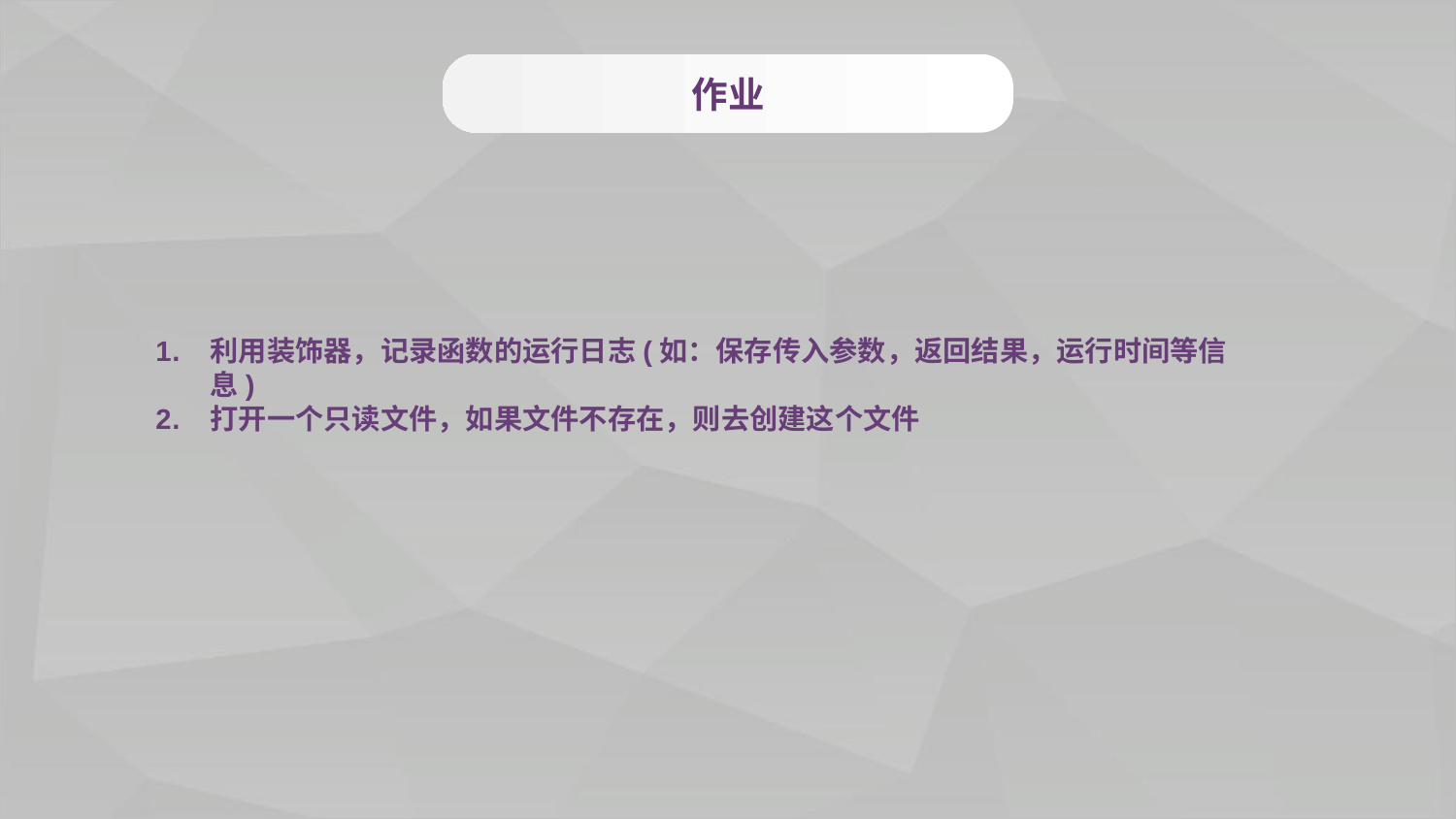

作业
利用装饰器，记录函数的运行日志(如：保存传入参数，返回结果，运行时间等信息)
打开一个只读文件，如果文件不存在，则去创建这个文件